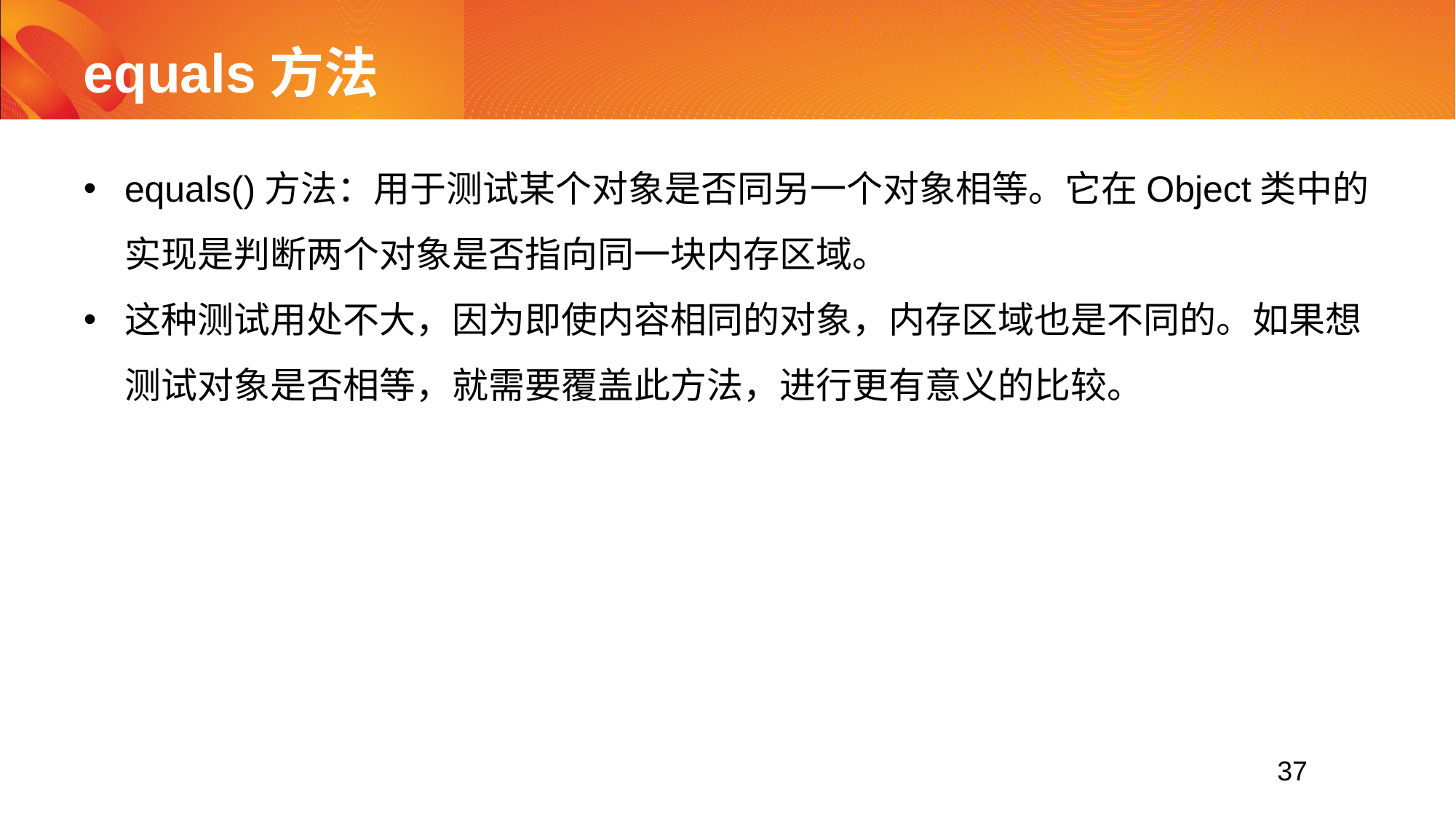

# equals方法
equals()方法：用于测试某个对象是否同另一个对象相等。它在Object类中的实现是判断两个对象是否指向同一块内存区域。
这种测试用处不大，因为即使内容相同的对象，内存区域也是不同的。如果想测试对象是否相等，就需要覆盖此方法，进行更有意义的比较。